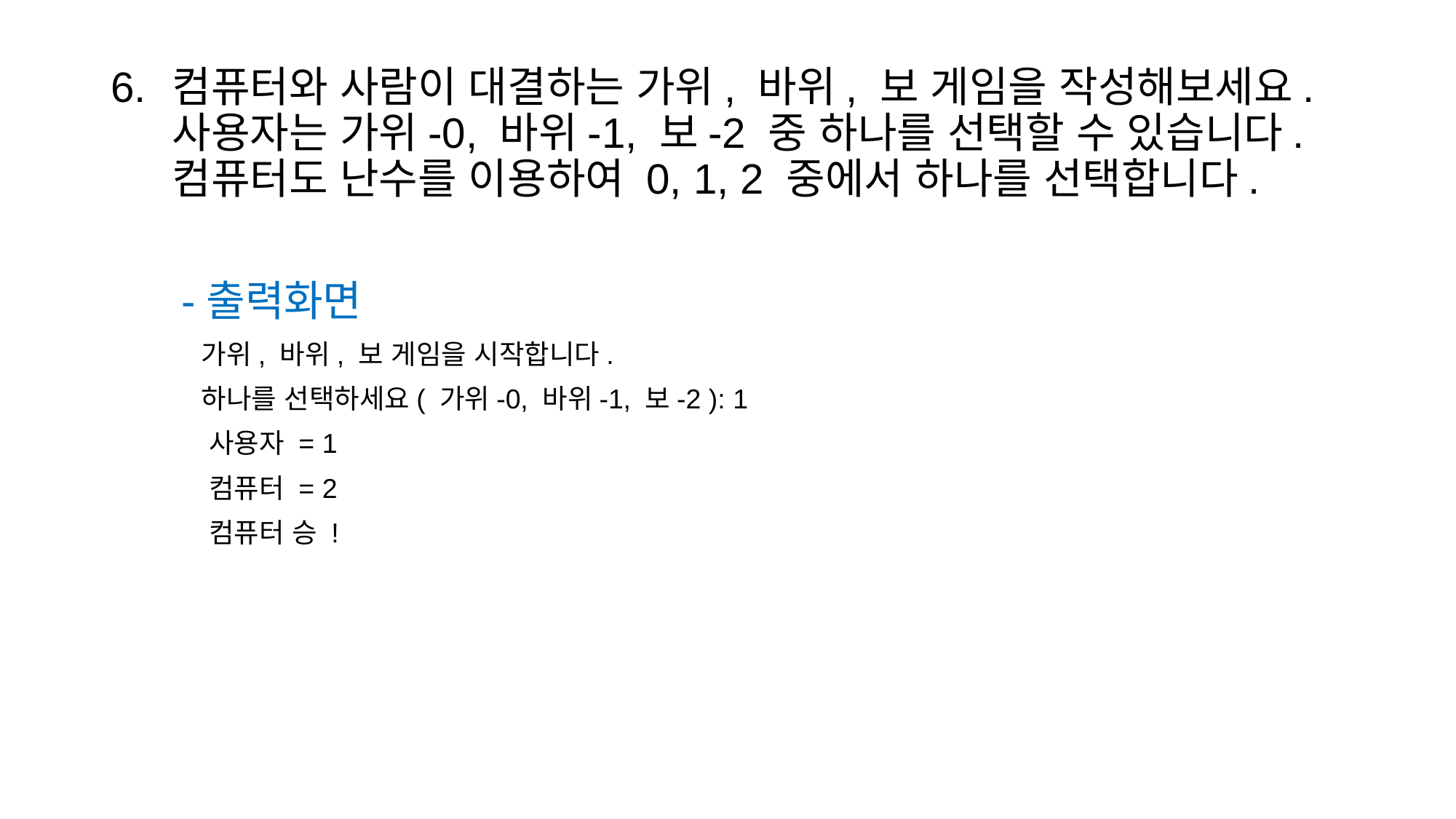

컴퓨터와 사람이 대결하는 가위, 바위, 보 게임을 작성해보세요. 사용자는 가위-0, 바위-1, 보-2 중 하나를 선택할 수 있습니다. 컴퓨터도 난수를 이용하여 0, 1, 2 중에서 하나를 선택합니다.

      -출력화면
           가위, 바위, 보 게임을 시작합니다.
           하나를 선택하세요( 가위-0, 바위-1, 보-2 ): 1
            사용자 = 1
            컴퓨터 = 2
            컴퓨터 승 !